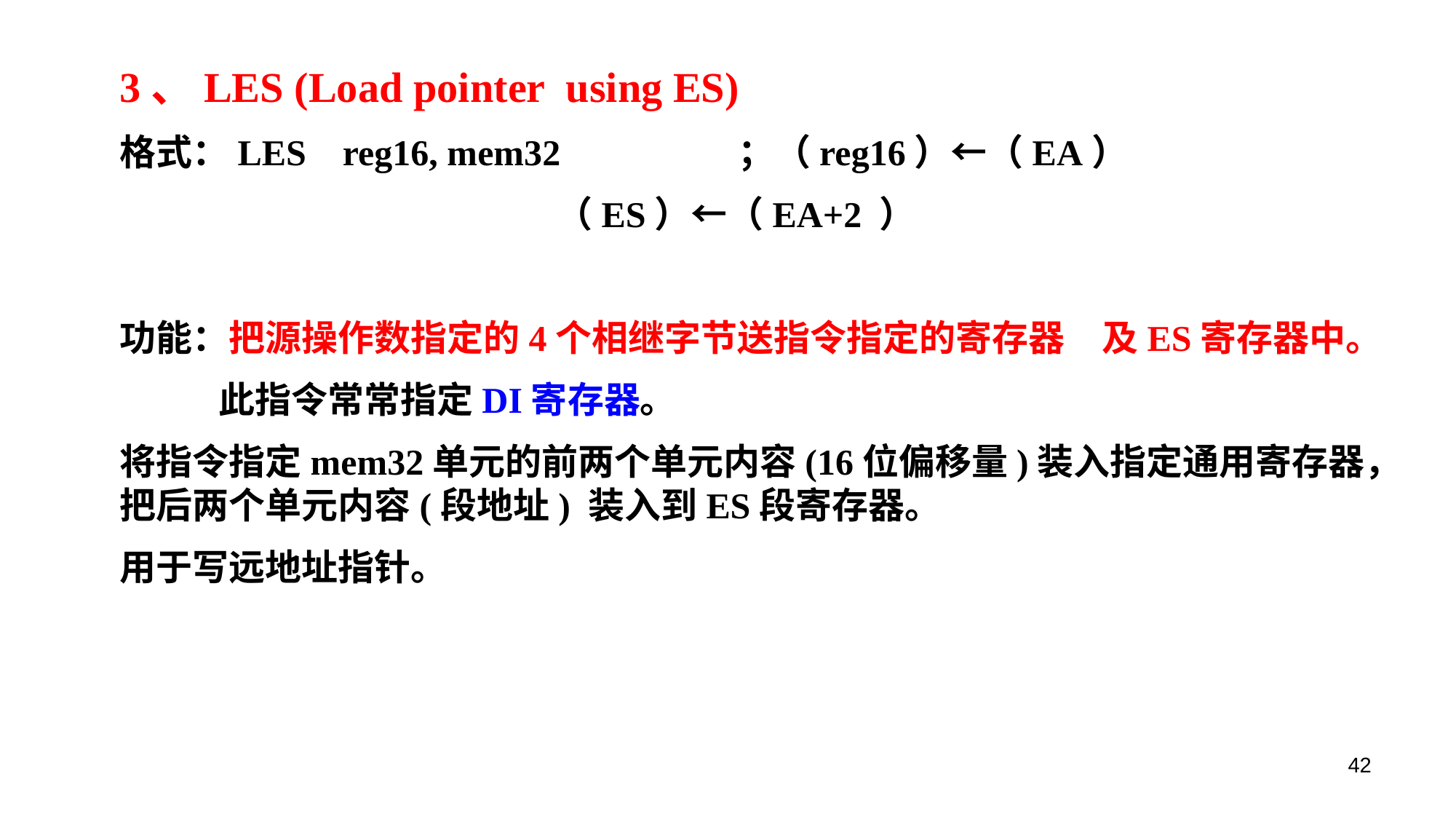

3、LES (Load pointer  using ES)
格式：LES    reg16, mem32	       ；（reg16）←（EA）
         				（ES）←（EA+2 ）

功能：把源操作数指定的4个相继字节送指令指定的寄存器   	及ES寄存器中。
           此指令常常指定DI寄存器。
将指令指定mem32单元的前两个单元内容(16位偏移量)装入指定通用寄存器，把后两个单元内容(段地址) 装入到ES段寄存器。
用于写远地址指针。
42